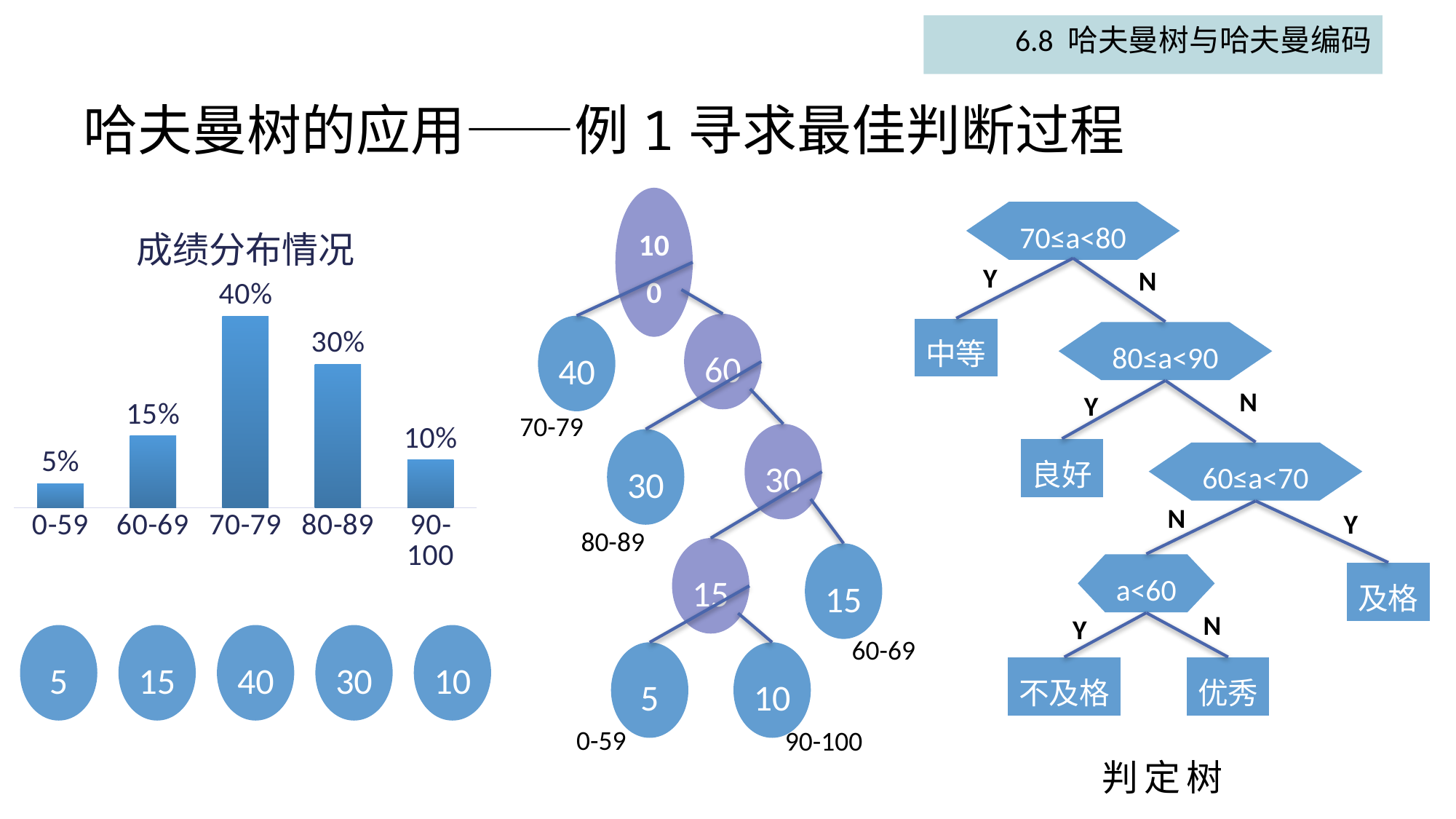

6.8 哈夫曼树与哈夫曼编码
# 哈夫曼树的应用——例1寻求最佳判断过程

### Chart: 成绩分布情况

| Category |  |
|---|---|
| 0-59 | 0.05 |
| 60-69 | 0.15 |
| 70-79 | 0.4 |
| 80-89 | 0.3 |
| 90-100 | 0.1 |
70≤a<80
Y
N
中等
80≤a<90
N
Y
良好
60≤a<70
N
Y
a<60
及格
N
Y
不及格
优秀
判定树2
100
60
40
70-79
30
30
80-89
15
15
60-69
5
10
0-59
90-100
5
15
40
30
10